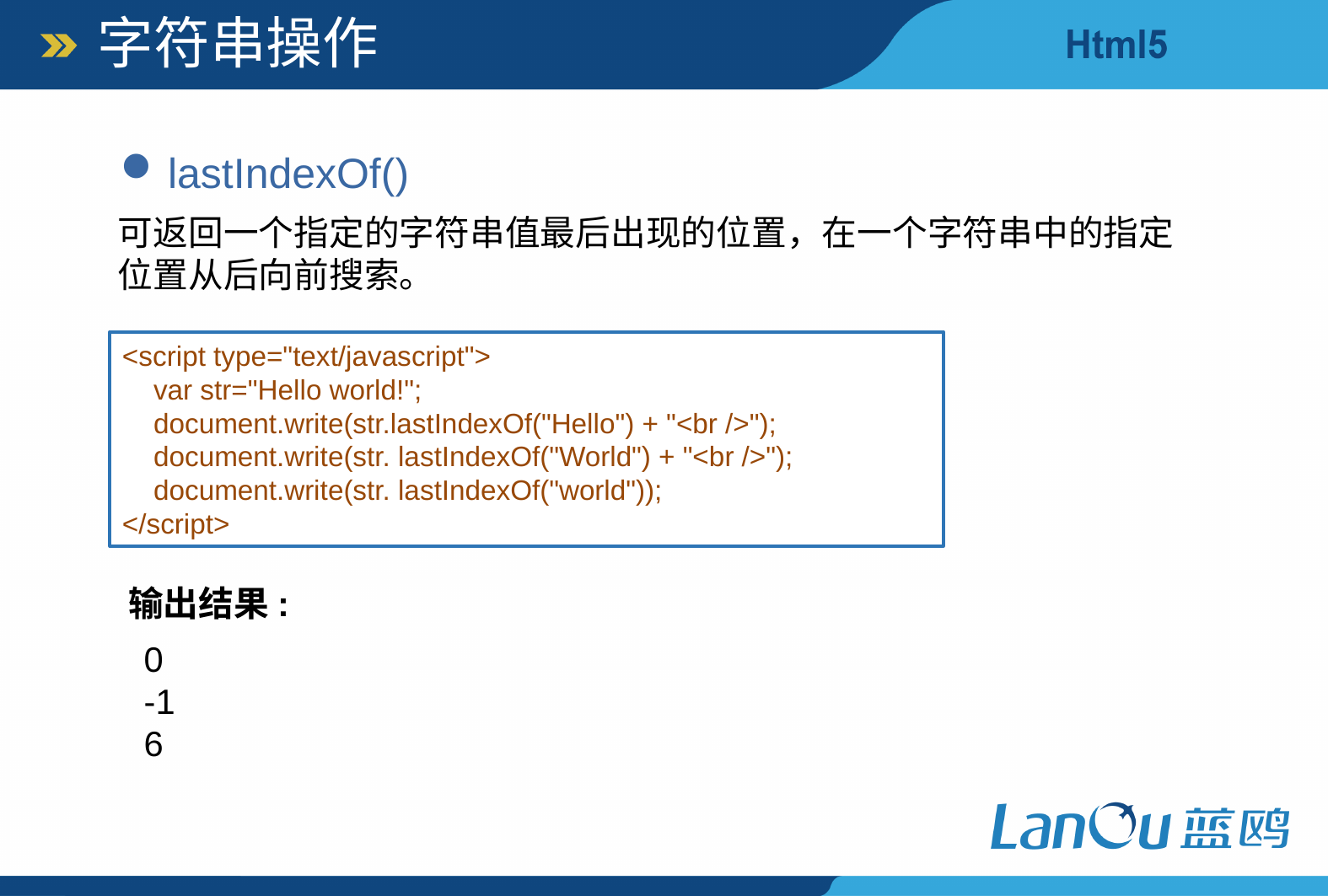

字符串操作
lastIndexOf()
可返回一个指定的字符串值最后出现的位置，在一个字符串中的指定位置从后向前搜索。
<script type="text/javascript">
    var str="Hello world!";
    document.write(str.lastIndexOf("Hello") + "<br />");
    document.write(str. lastIndexOf("World") + "<br />");
    document.write(str. lastIndexOf("world"));
</script>
输出结果:
0
-1
6